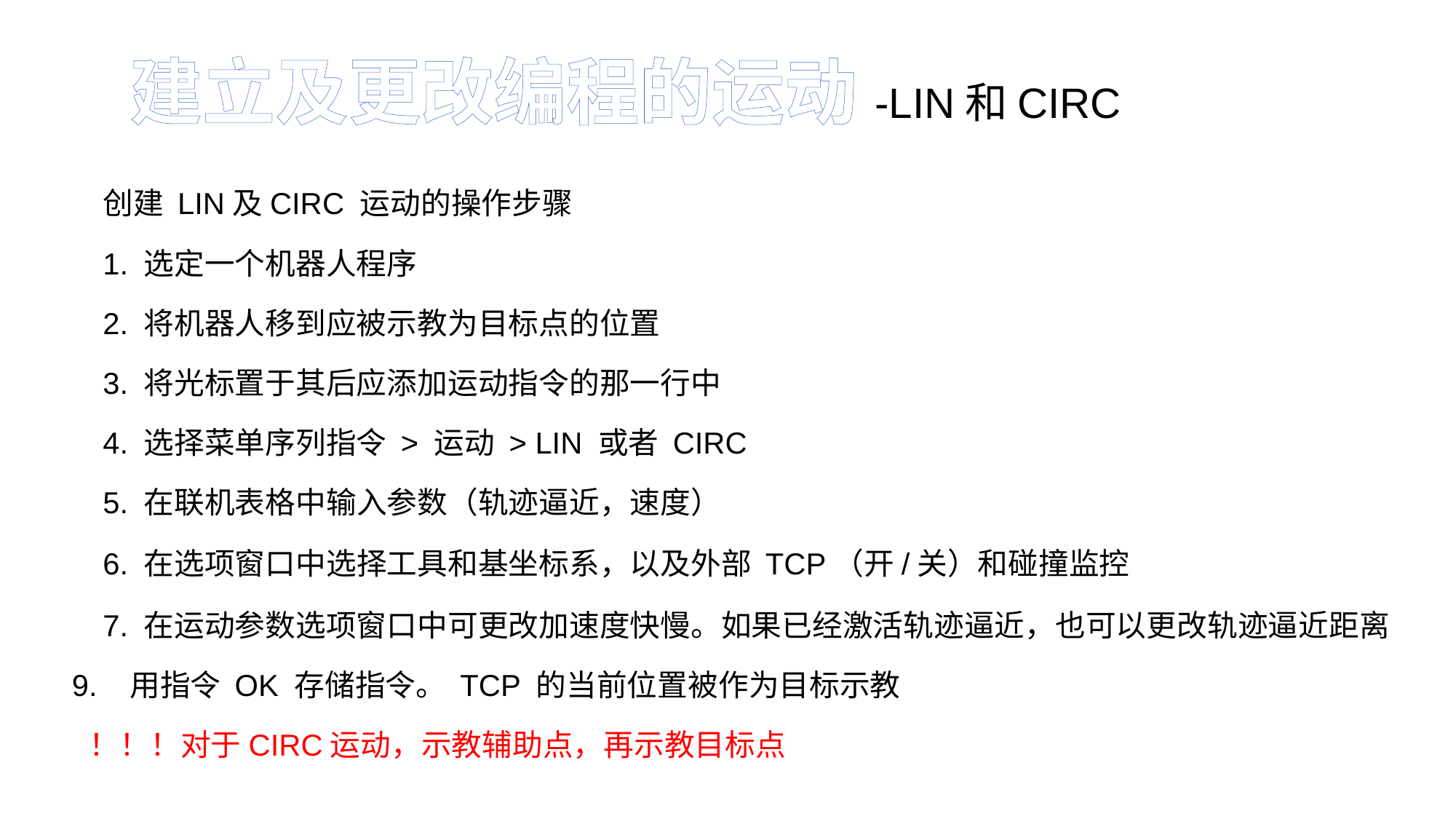

建立及更改编程的运动-LIN和CIRC
创建 LIN及CIRC 运动的操作步骤
1. 选定一个机器人程序
2. 将机器人移到应被示教为目标点的位置
3. 将光标置于其后应添加运动指令的那一行中
4. 选择菜单序列指令 > 运动 > LIN 或者 CIRC
5. 在联机表格中输入参数（轨迹逼近，速度）
6. 在选项窗口中选择工具和基坐标系，以及外部 TCP（开/关）和碰撞监控
7. 在运动参数选项窗口中可更改加速度快慢。如果已经激活轨迹逼近，也可以更改轨迹逼近距离
9.   用指令 OK 存储指令。 TCP 的当前位置被作为目标示教
！！！对于CIRC运动，示教辅助点，再示教目标点